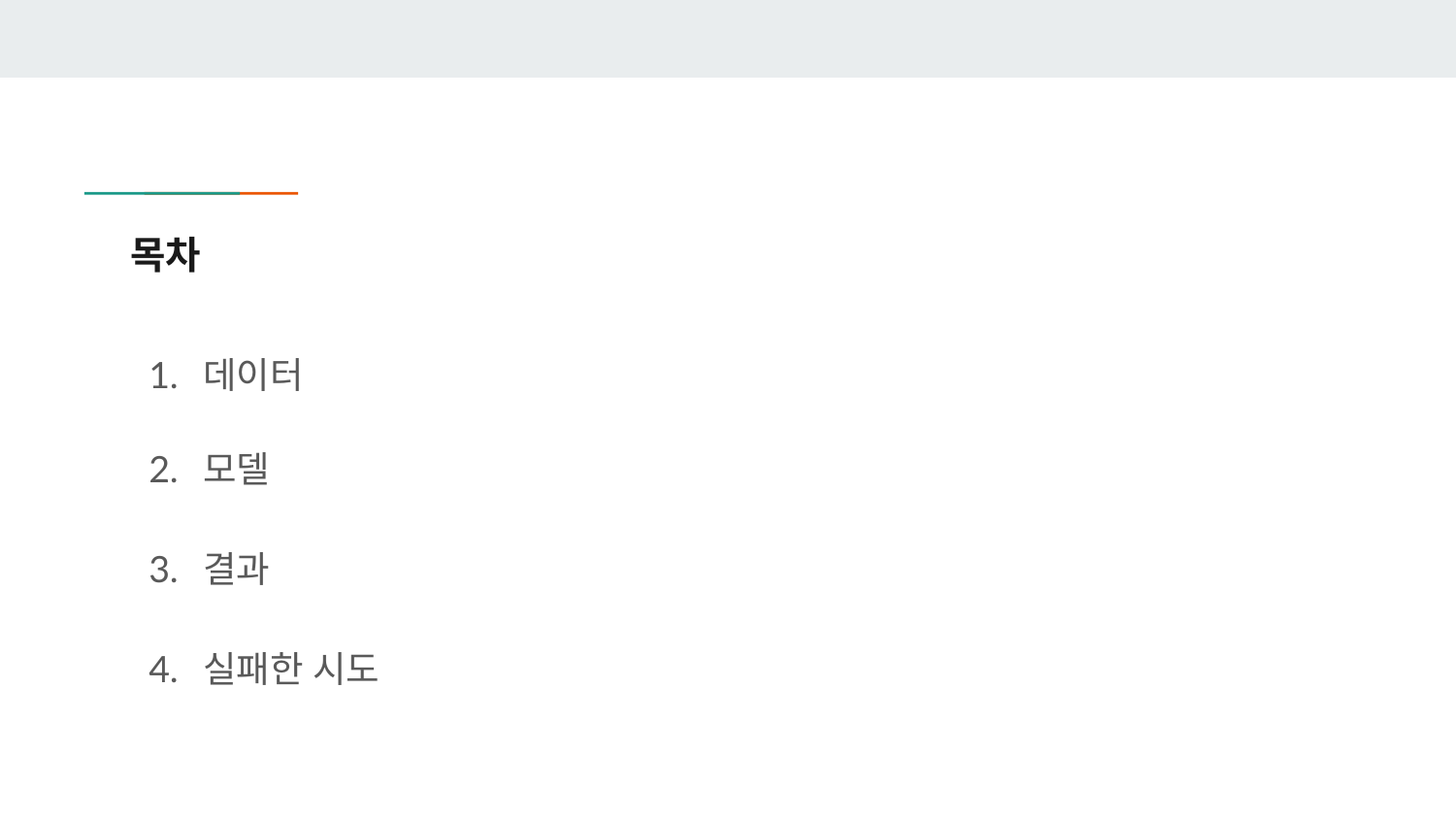

# 목차
데이터
모델
결과
실패한 시도